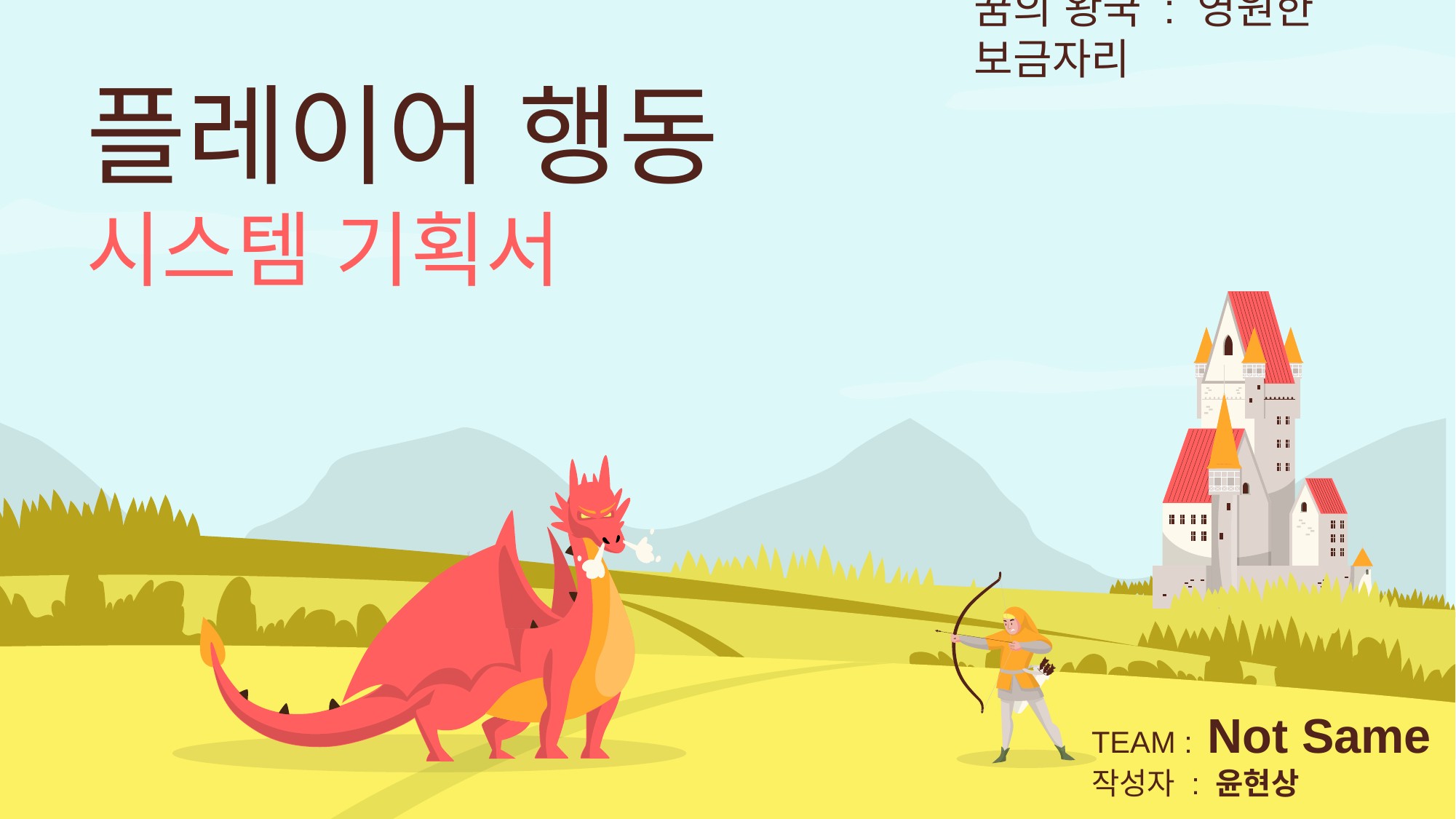

꿈의 왕국 : 영원한 보금자리
# 플레이어 행동 시스템 기획서

TEAM : Not Same
작성자 : 윤현상